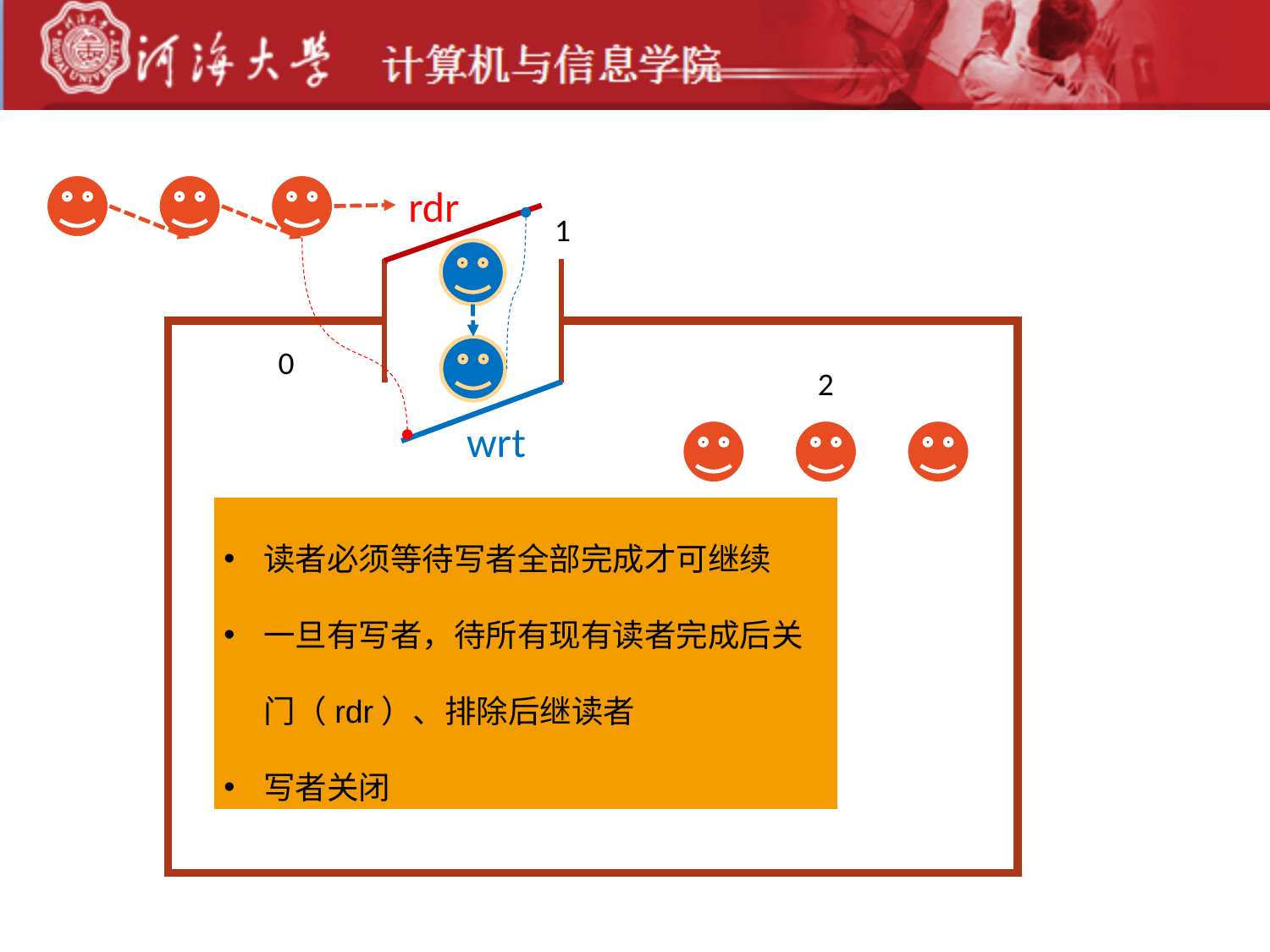

rdr

1

0

2
wrt

读者必须等待写者全部完成才可继续
一旦有写者，待所有现有读者完成后关门（rdr）、排除后继读者
写者关闭